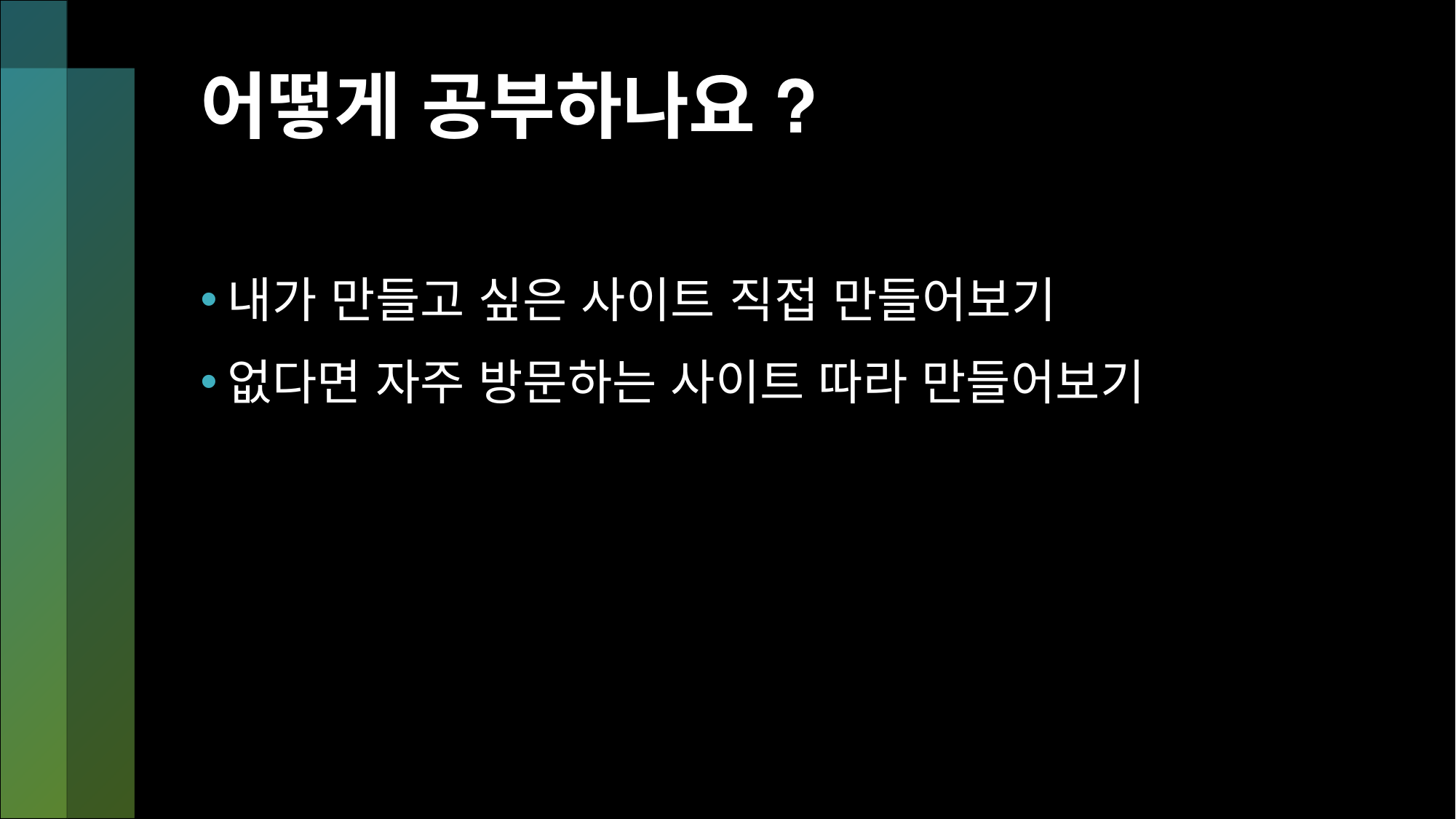

# 어떻게 공부하나요?
내가 만들고 싶은 사이트 직접 만들어보기
없다면 자주 방문하는 사이트 따라 만들어보기